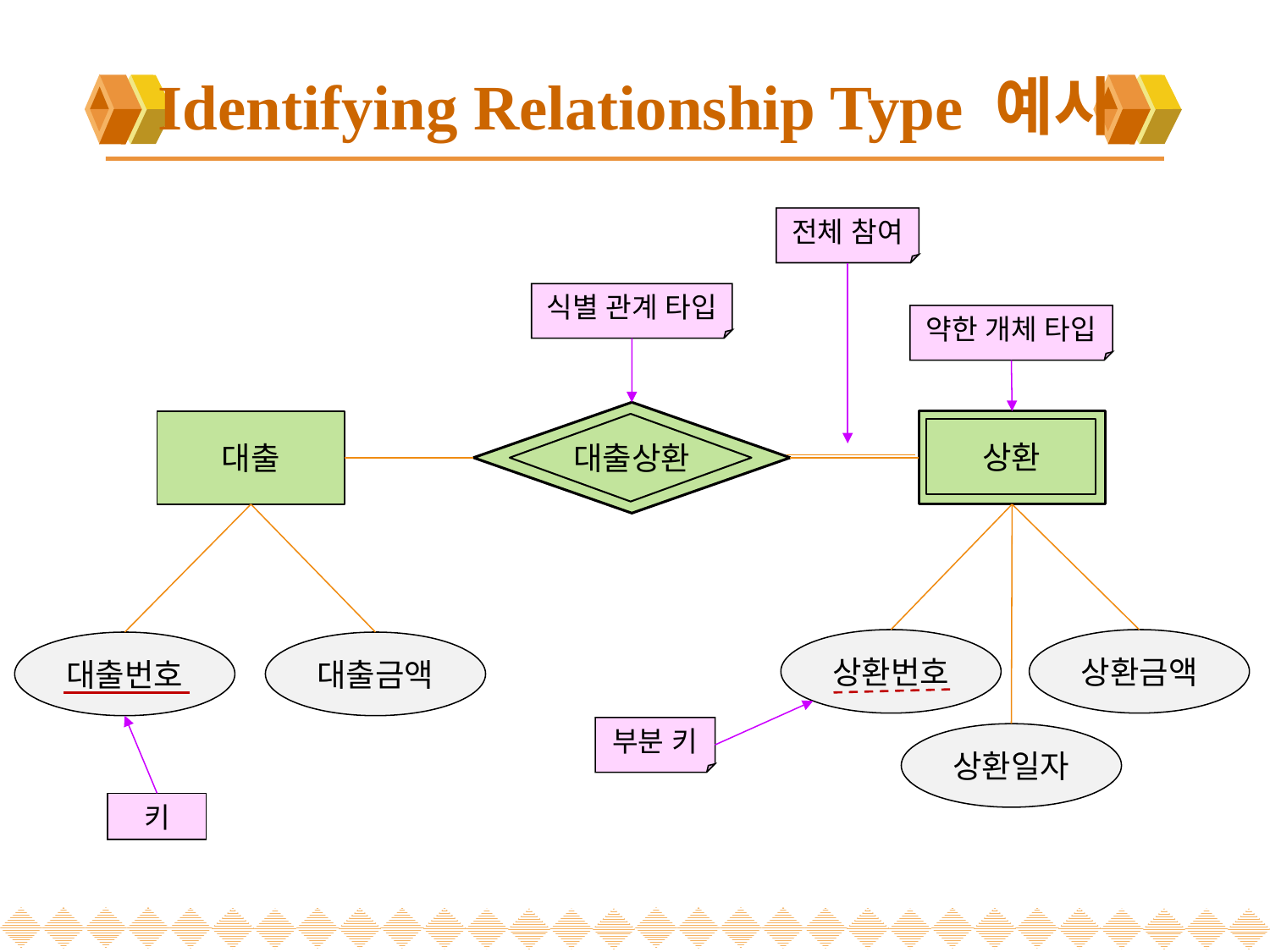

# Identifying Relationship Type 예시
전체 참여
식별 관계 타입
약한 개체 타입
대출상환

대출

상환
상환번호
상환금액
대출번호
대출금액
상환일자
부분 키
키